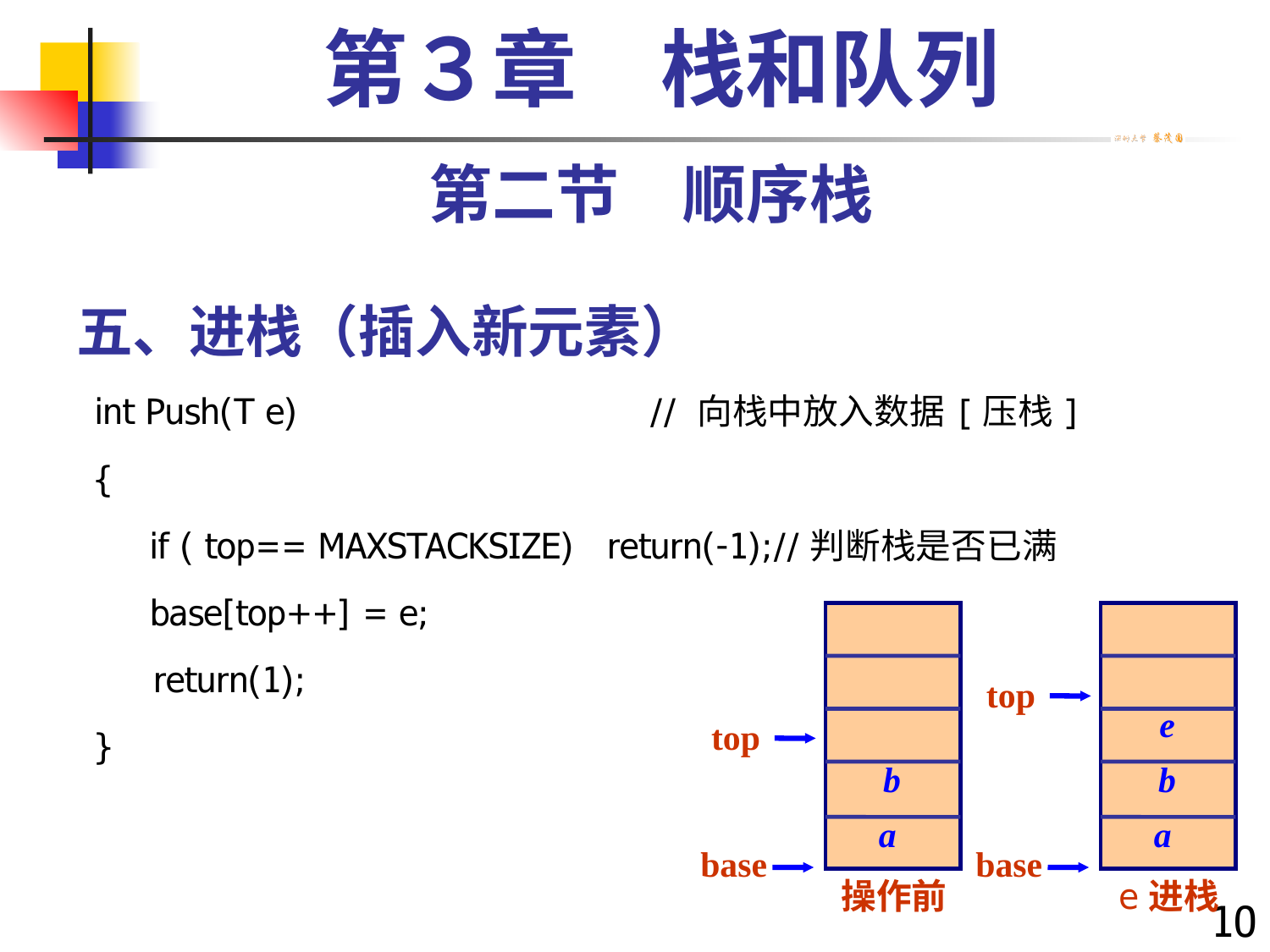

第３章　栈和队列
第二节　顺序栈
# 五、进栈（插入新元素）
int Push(T e)			// 向栈中放入数据[压栈]
{
     if ( top== MAXSTACKSIZE)   return(-1);//判断栈是否已满
     base[top++] = e;
	 return(1);
}

b
a

top

base

操作前

e
b
a

top

base

e进栈
10